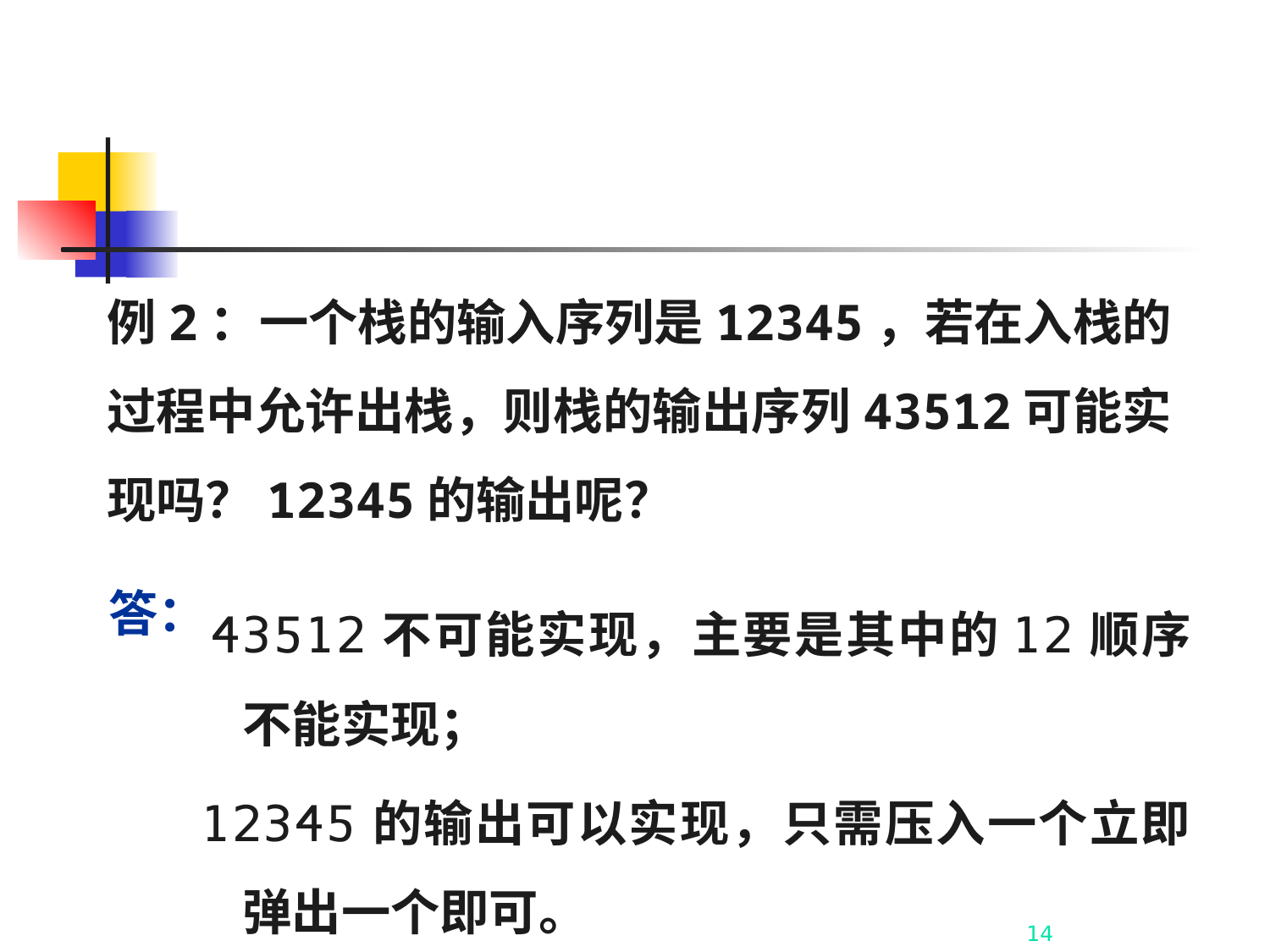

# 例2：一个栈的输入序列是12345，若在入栈的过程中允许出栈，则栈的输出序列43512可能实现吗？12345的输出呢？
    43512不可能实现，主要是其中的12顺序不能实现；
    12345的输出可以实现，只需压入一个立即弹出一个即可。
答：
14